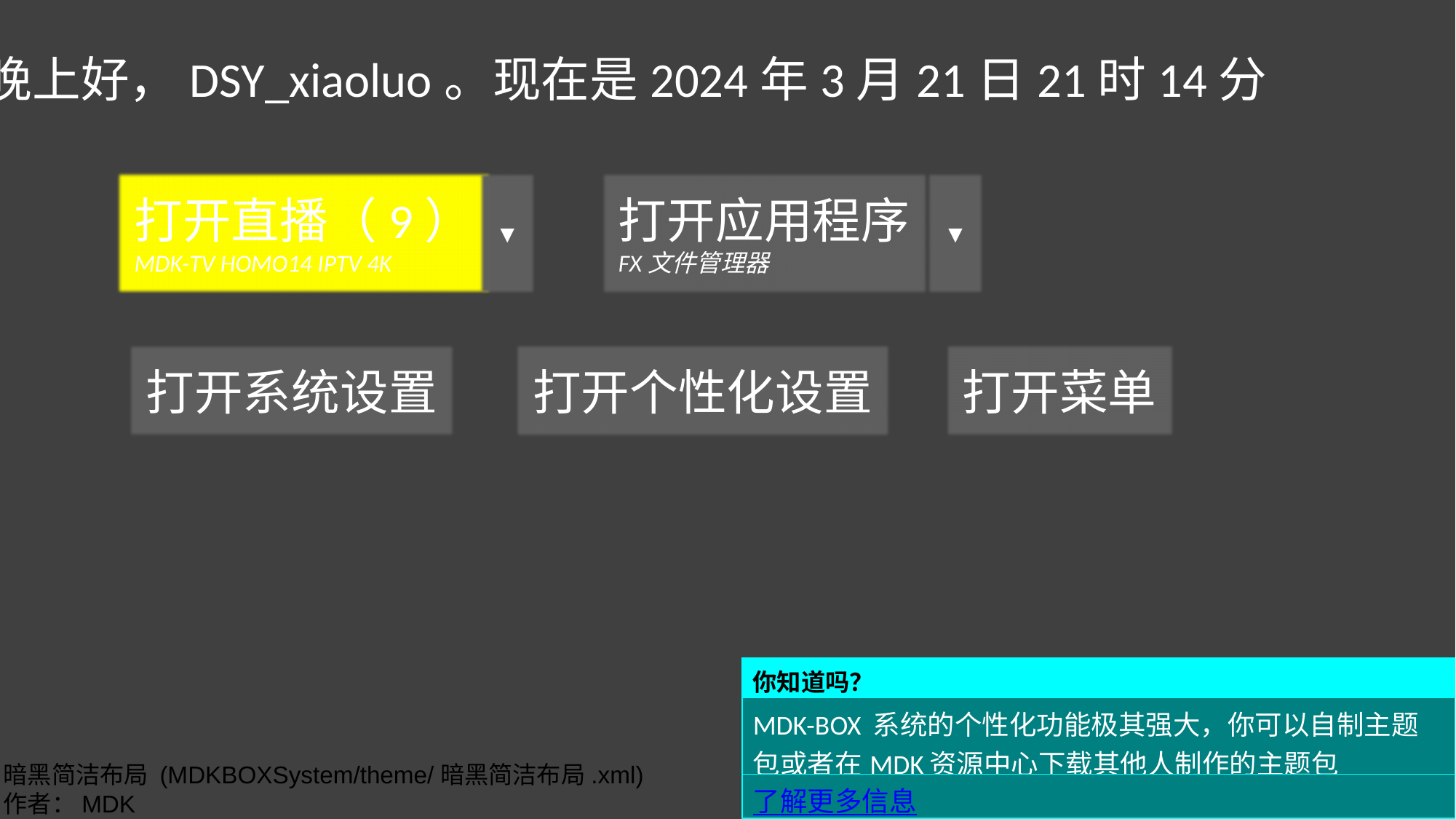

晚上好，DSY_xiaoluo。现在是2024年3月21日21时14分
打开直播（9）
MDK-TV HOMO14 IPTV 4K
打开应用程序
FX文件管理器
▼
▼
打开系统设置
打开个性化设置
打开菜单
| 你知道吗？ |
| --- |
| MDK-BOX 系统的个性化功能极其强大，你可以自制主题包或者在MDK资源中心下载其他人制作的主题包 |
| 了解更多信息 |
暗黑简洁布局 (MDKBOXSystem/theme/暗黑简洁布局.xml)
作者：MDK